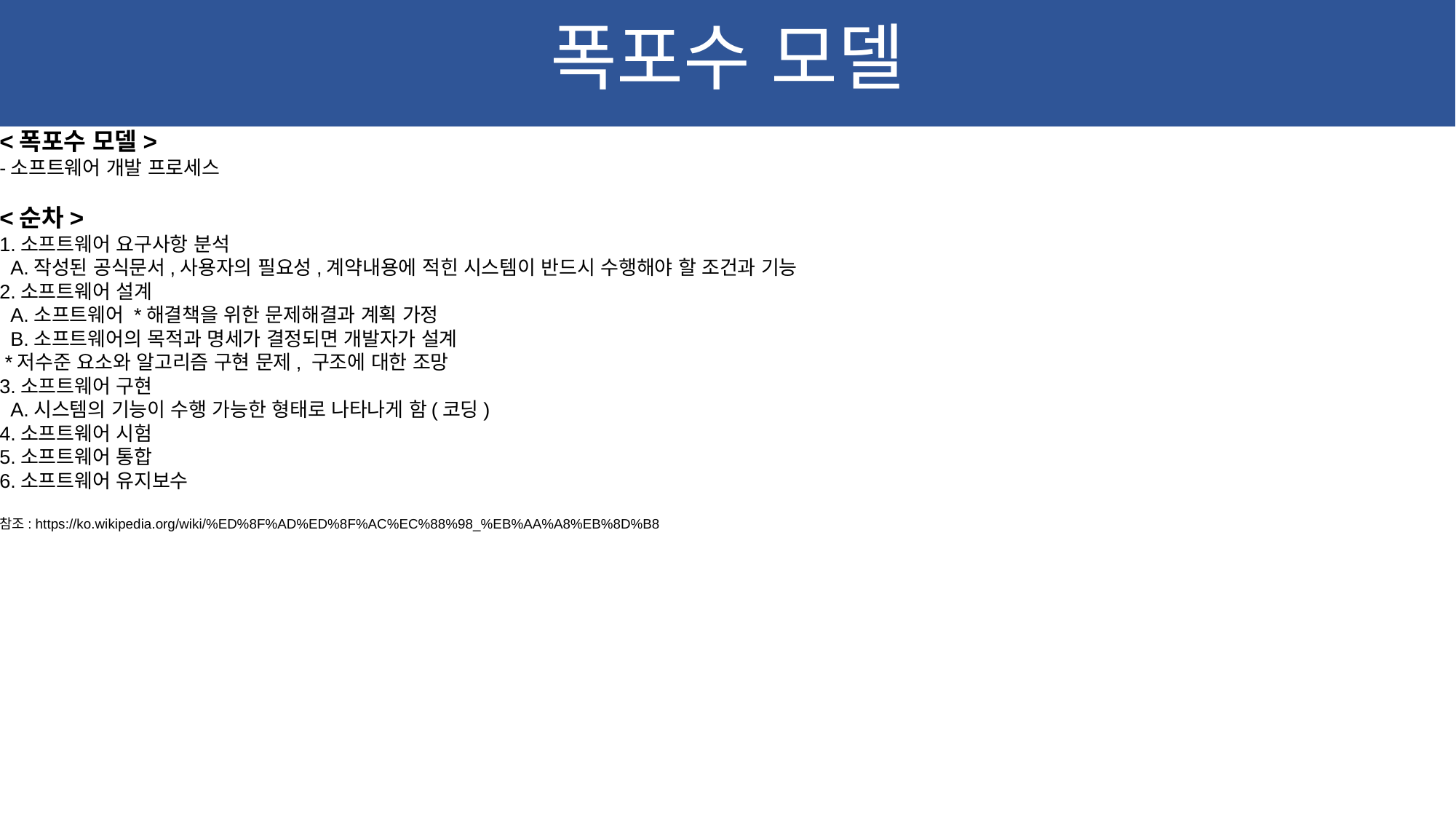

폭포수 모델
<폭포수 모델>
-소프트웨어 개발 프로세스

<순차>
1.소프트웨어 요구사항 분석
  A.작성된 공식문서,사용자의 필요성,계약내용에 적힌 시스템이 반드시 수행해야 할 조건과 기능
2.소프트웨어 설계
  A.소프트웨어 *해결책을 위한 문제해결과 계획 가정
  B.소프트웨어의 목적과 명세가 결정되면 개발자가 설계
 *저수준 요소와 알고리즘 구현 문제, 구조에 대한 조망
3.소프트웨어 구현
  A.시스템의 기능이 수행 가능한 형태로 나타나게 함(코딩)
4.소프트웨어 시험
5.소프트웨어 통합
6.소프트웨어 유지보수

참조: https://ko.wikipedia.org/wiki/%ED%8F%AD%ED%8F%AC%EC%88%98_%EB%AA%A8%EB%8D%B8